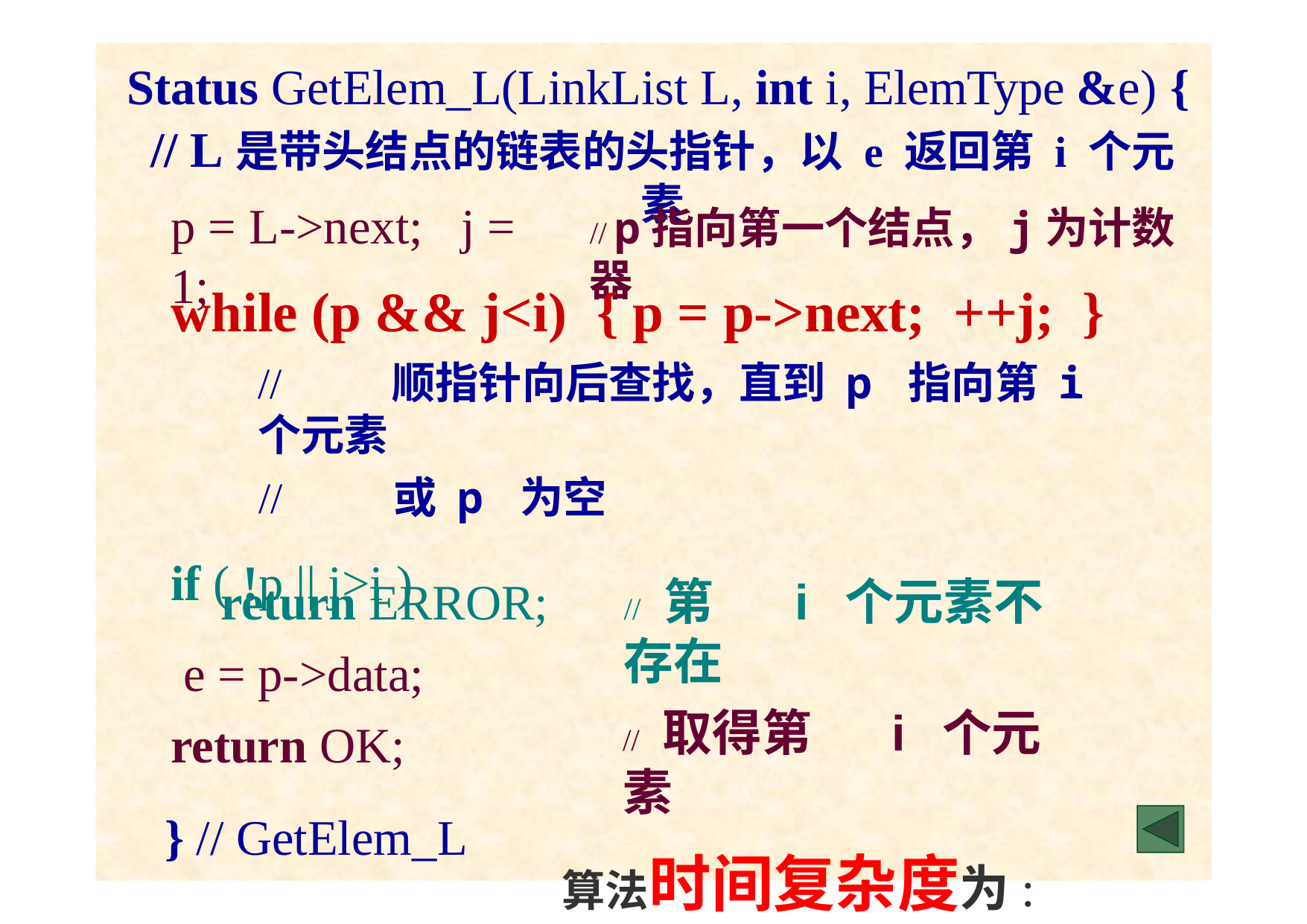

Status GetElem_L(LinkList L, int i, ElemType &e) {
// L是带头结点的链表的头指针，以e 返回第 i 个元素
p = L->next;	j = 1;
// p指向第一个结点，j为计数器
while (p && j<i)	{ p = p->next;	++j;	}
//	顺指针向后查找，直到 p 指向第 i 个元素
//	或 p 为空
if ( !p || j>i )
return ERROR;  e = p->data;  return OK;
} // GetElem_L
//  第	i	个元素不存在
//  取得第	i	个元素
算法时间复杂度为:
O(ListLength(L))